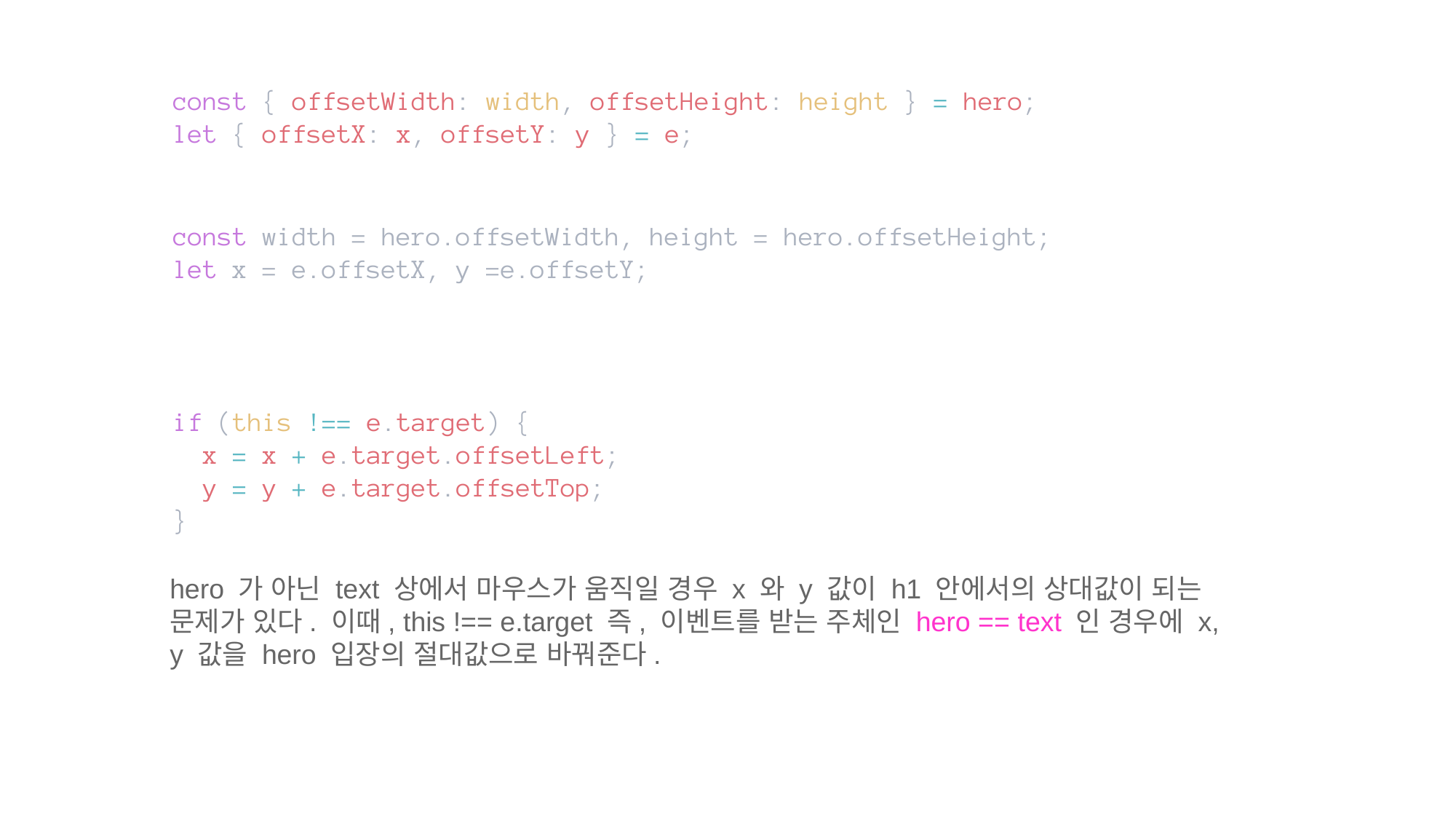

const { offsetWidth: width, offsetHeight: height } = hero;
    let { offsetX: x, offsetY: y } = e;

    const width = hero.offsetWidth, height = hero.offsetHeight;
    let x = e.offsetX, y =e.offsetY;

    if (this !== e.target) {
      x = x + e.target.offsetLeft;
      y = y + e.target.offsetTop;
    }
hero 가 아닌 text 상에서 마우스가 움직일 경우 x 와 y 값이 h1 안에서의 상대값이 되는 문제가 있다. 이때, this !== e.target 즉, 이벤트를 받는 주체인 hero == text 인 경우에 x, y 값을 hero 입장의 절대값으로 바꿔준다.